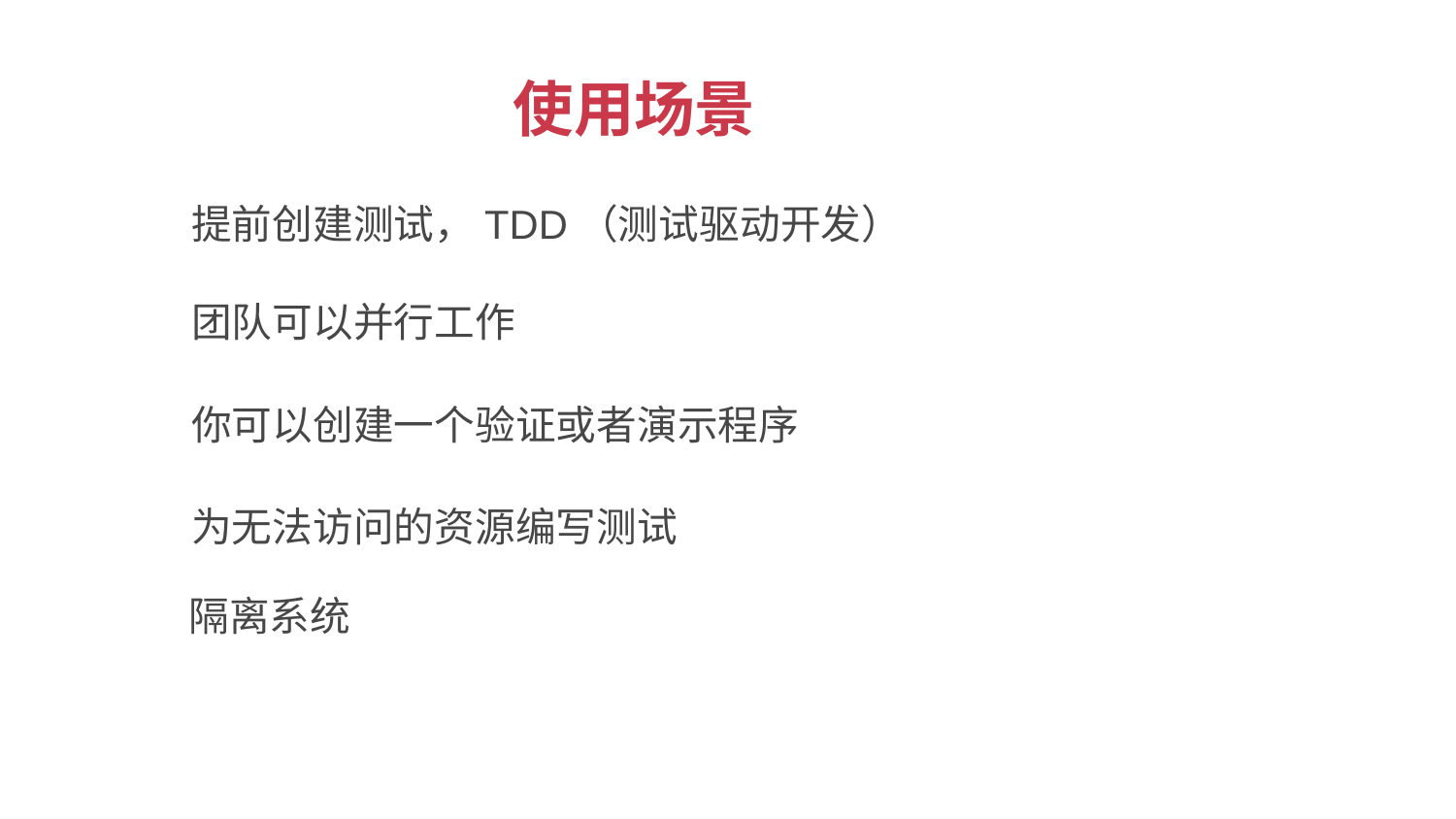

使用场景
提前创建测试，TDD（测试驱动开发）
团队可以并行工作
你可以创建一个验证或者演示程序
为无法访问的资源编写测试
隔离系统